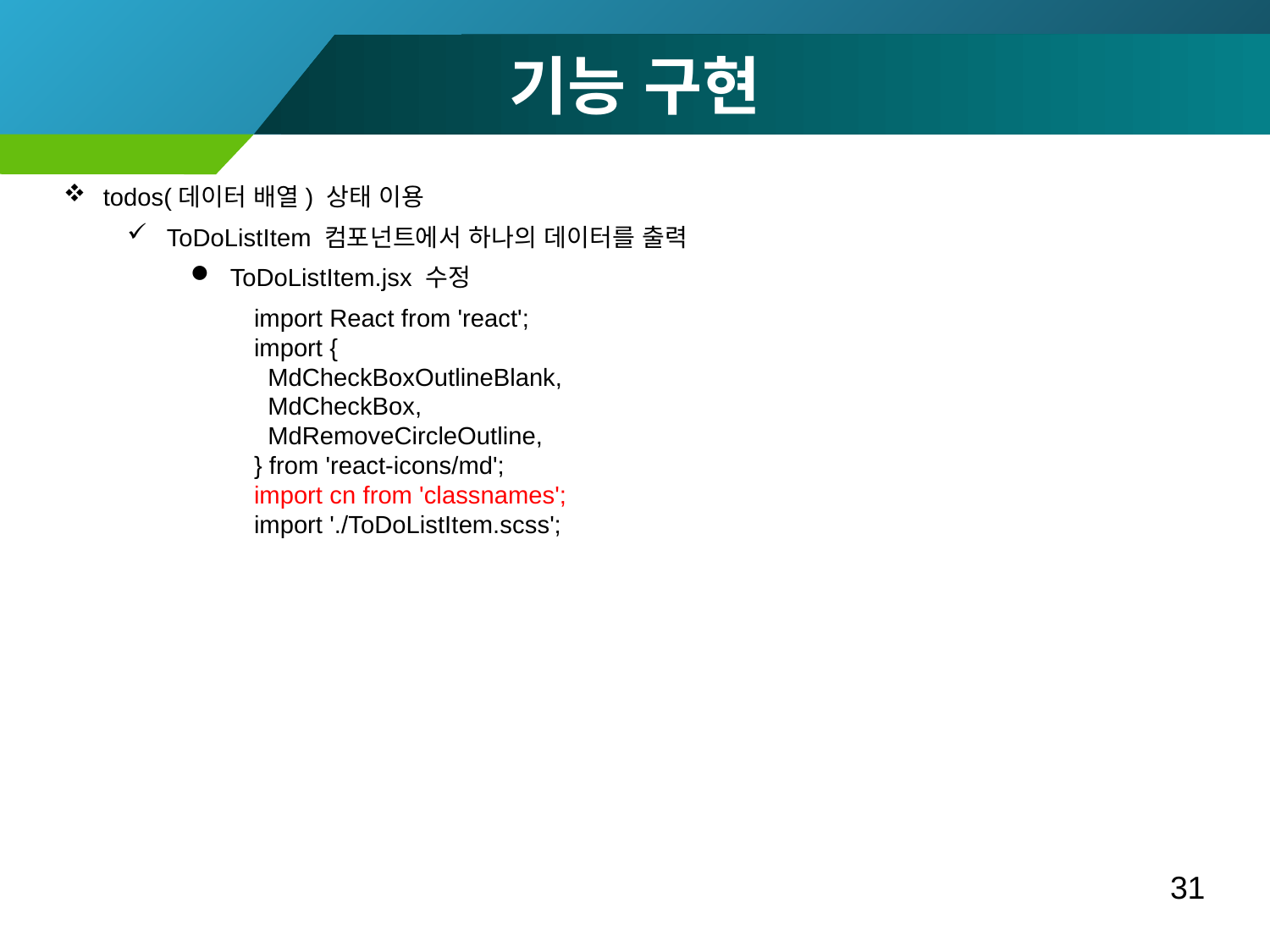

기능 구현
todos(데이터 배열) 상태 이용
ToDoListItem 컴포넌트에서 하나의 데이터를 출력
ToDoListItem.jsx 수정
import React from 'react';
import {
  MdCheckBoxOutlineBlank,
  MdCheckBox,
  MdRemoveCircleOutline,
} from 'react-icons/md';
import cn from 'classnames';
import './ToDoListItem.scss';
31